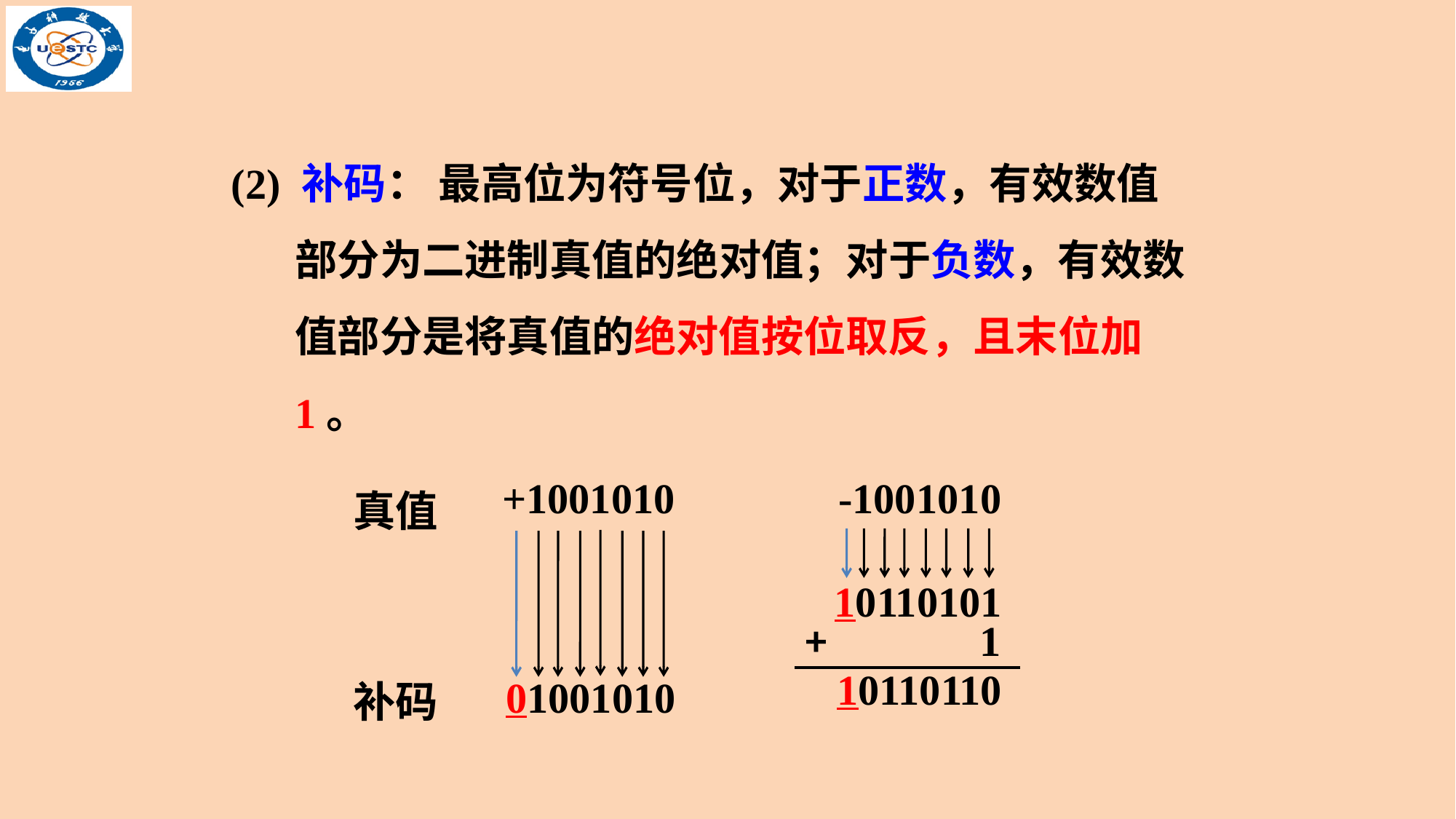

(2) 补码： 最高位为符号位，对于正数，有效数值部分为二进制真值的绝对值；对于负数，有效数值部分是将真值的绝对值按位取反，且末位加1。

-1001010
+1001010
真值

10110101
+
1
补码
01001010
10110110